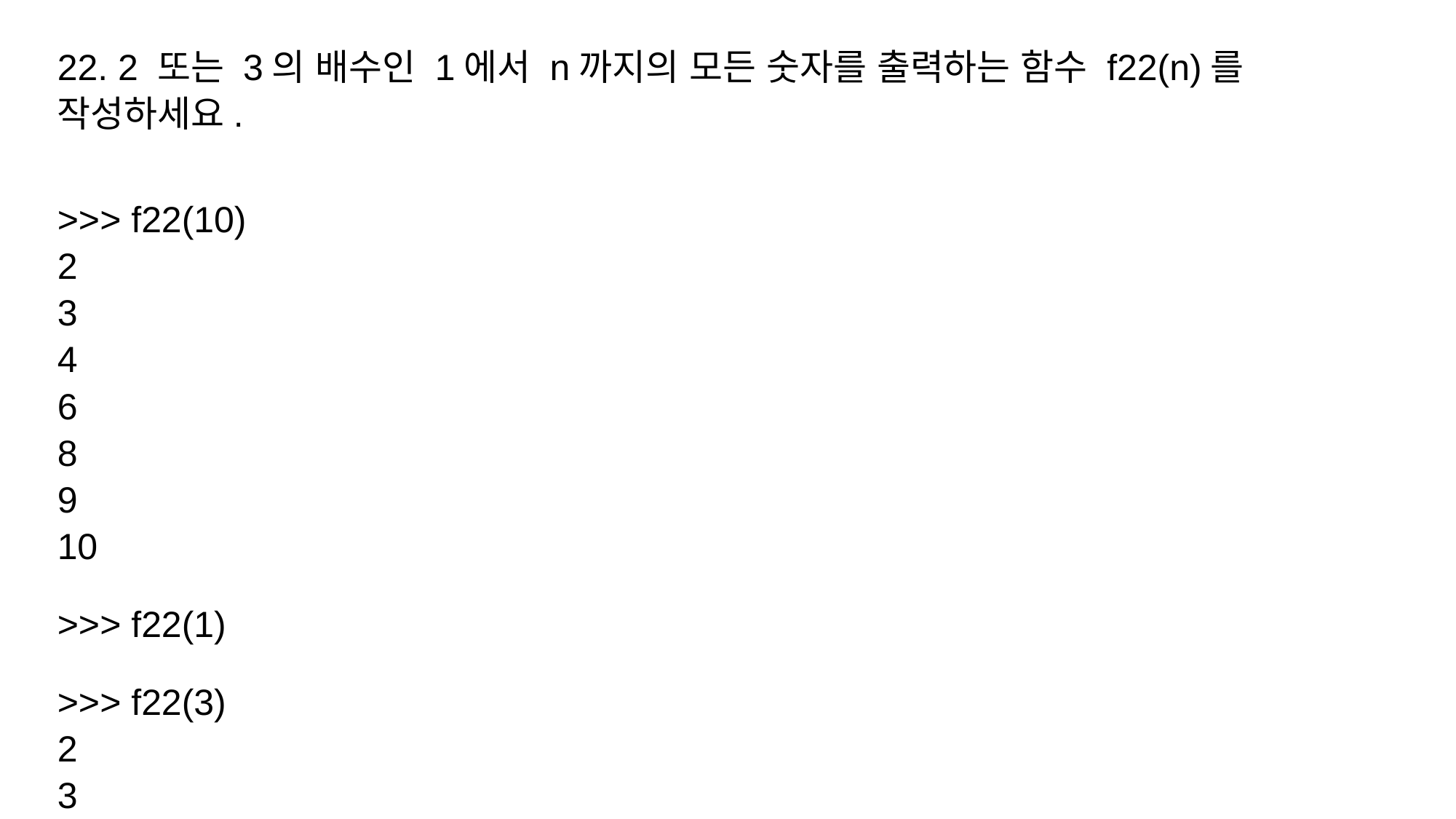

22. 2 또는 3의 배수인 1에서 n까지의 모든 숫자를 출력하는 함수 f22(n)를 작성하세요.

>>> f22(10)
2
3
4
6
8
9
10

>>> f22(1)

>>> f22(3)
2
3